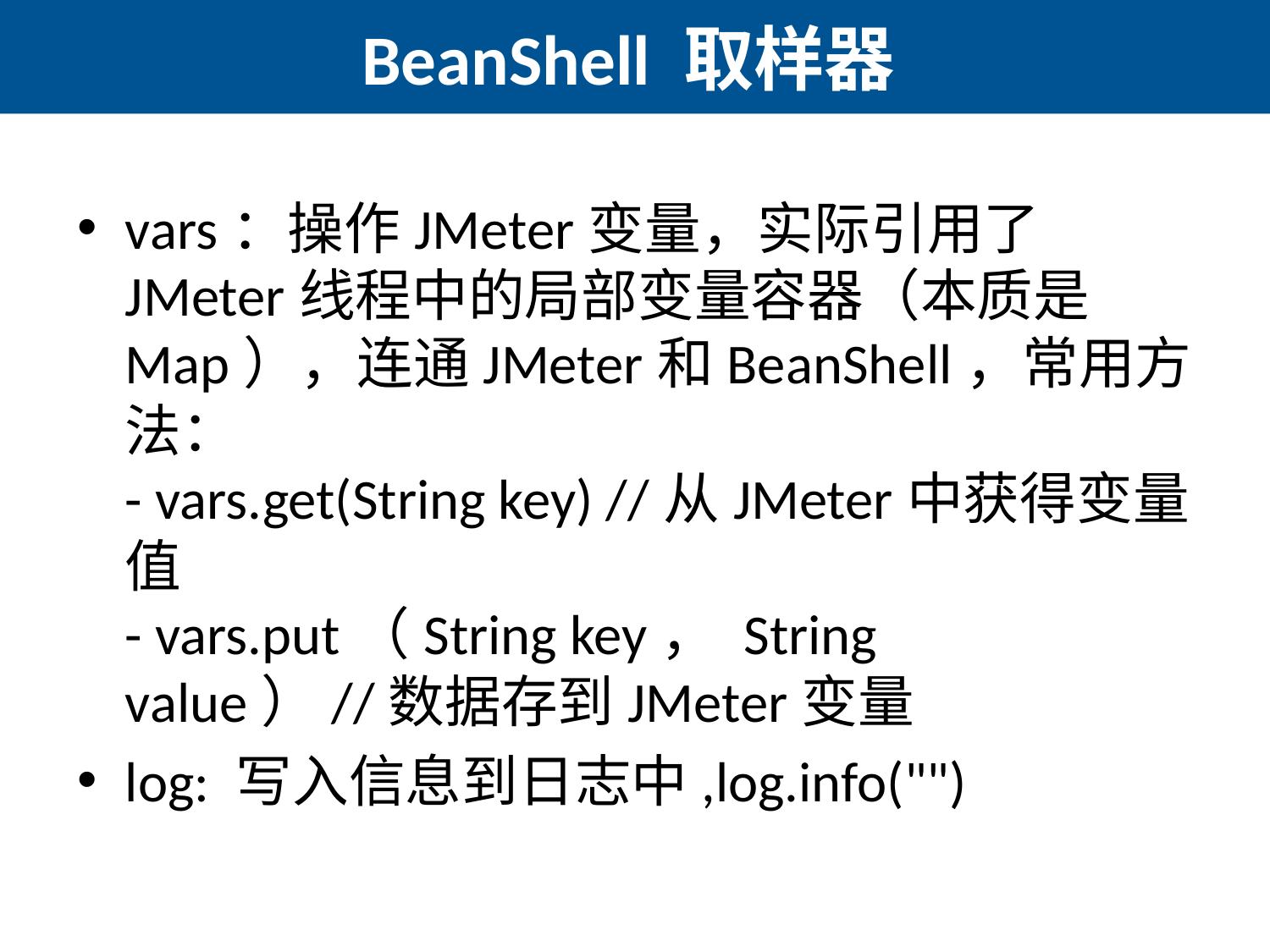

# BeanShell 取样器
vars：操作JMeter变量，实际引用了JMeter线程中的局部变量容器（本质是Map），连通JMeter和BeanShell，常用方法：
- vars.get(String key) //从JMeter中获得变量值
- vars.put（String key， String value）//数据存到JMeter变量
log: 写入信息到日志中,log.info("")